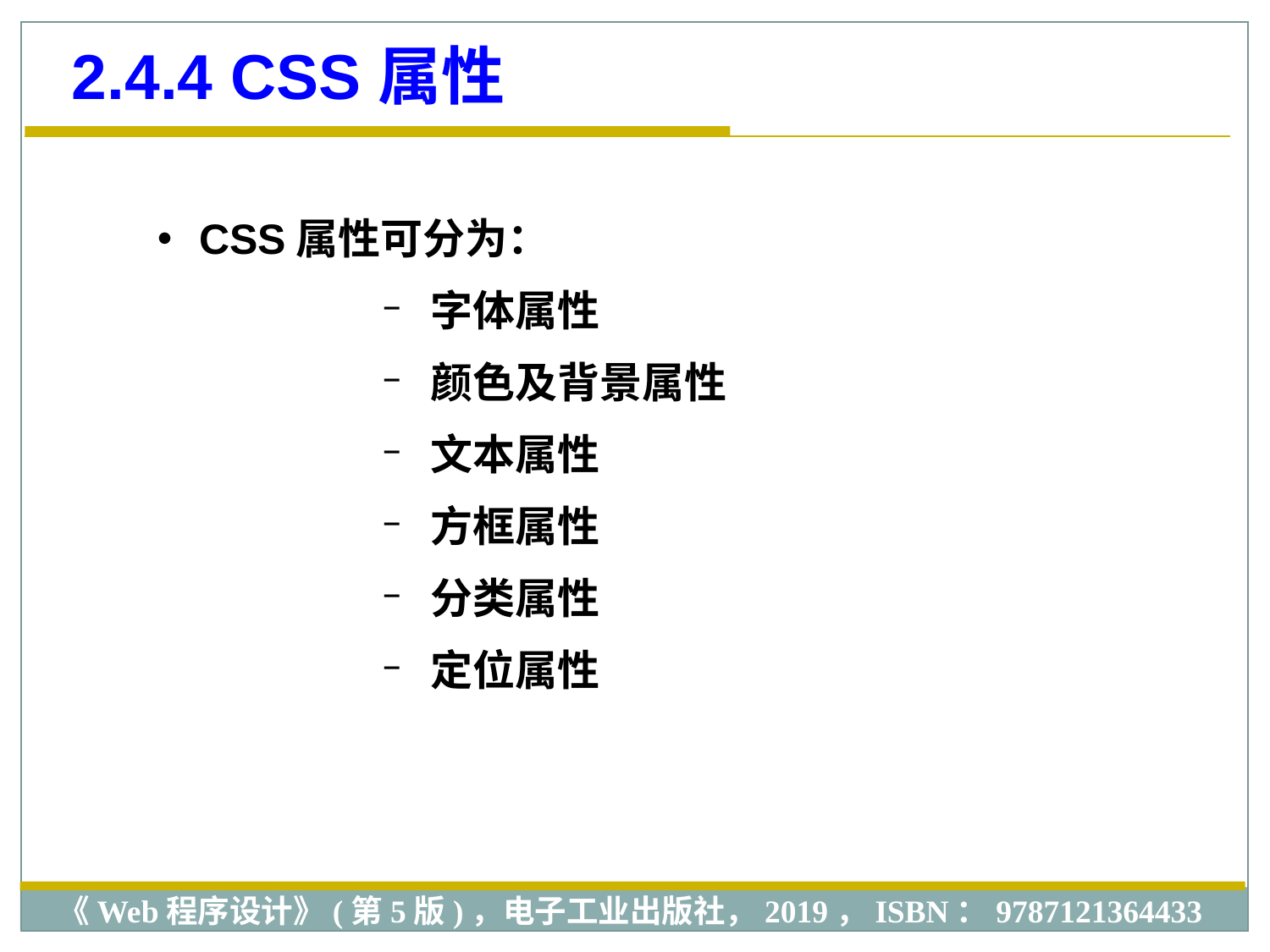

2.4.4 CSS 属性
 CSS属性可分为：
 字体属性
 颜色及背景属性
 文本属性
 方框属性
 分类属性
 定位属性